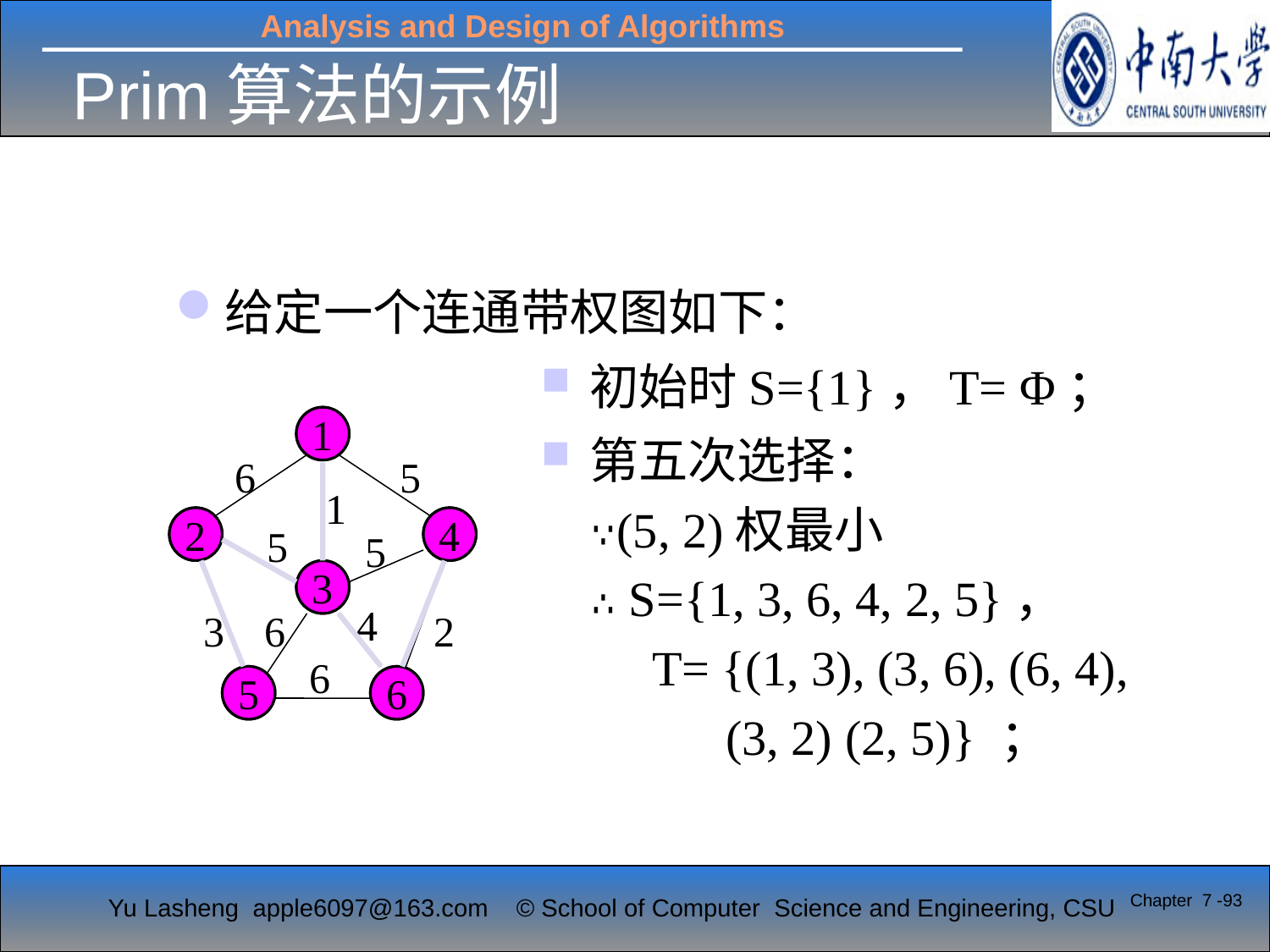

# Prim算法的示例
给定一个连通带权图如下：
初始时S={1}，T= Φ；
1
1
第一次选择：
    ∵(1, 3)权最小
    ∴ S={1, 3}
         T= {(1, 3)} ；
第二次选择：
    ∵(3, 6)权最小
    ∴ S={1, 3, 6}，
         T= {(1, 3), (3, 6)} ；
第三次选择：
    ∵(6, 4)权最小
    ∴ S={1, 3, 6, 4}，
         T= {(1, 3), (3, 6), (6, 4)} ；
第四次选择：
    ∵(2, 3)权最小
    ∴ S={1, 3, 6, 4, 2}，
         T= {(1, 3), (3, 6), (6, 4),
                 (2, 3)} ；
第五次选择：
    ∵(5, 2)权最小
    ∴ S={1, 3, 6, 4, 2, 5}，
         T= {(1, 3), (3, 6), (6, 4),
               (3, 2) (2, 5)} ；
6
5

1
2
2
4
4
5
5

3
3

4
3
6
2

6
5
5
6
6

Chapter  7 -93